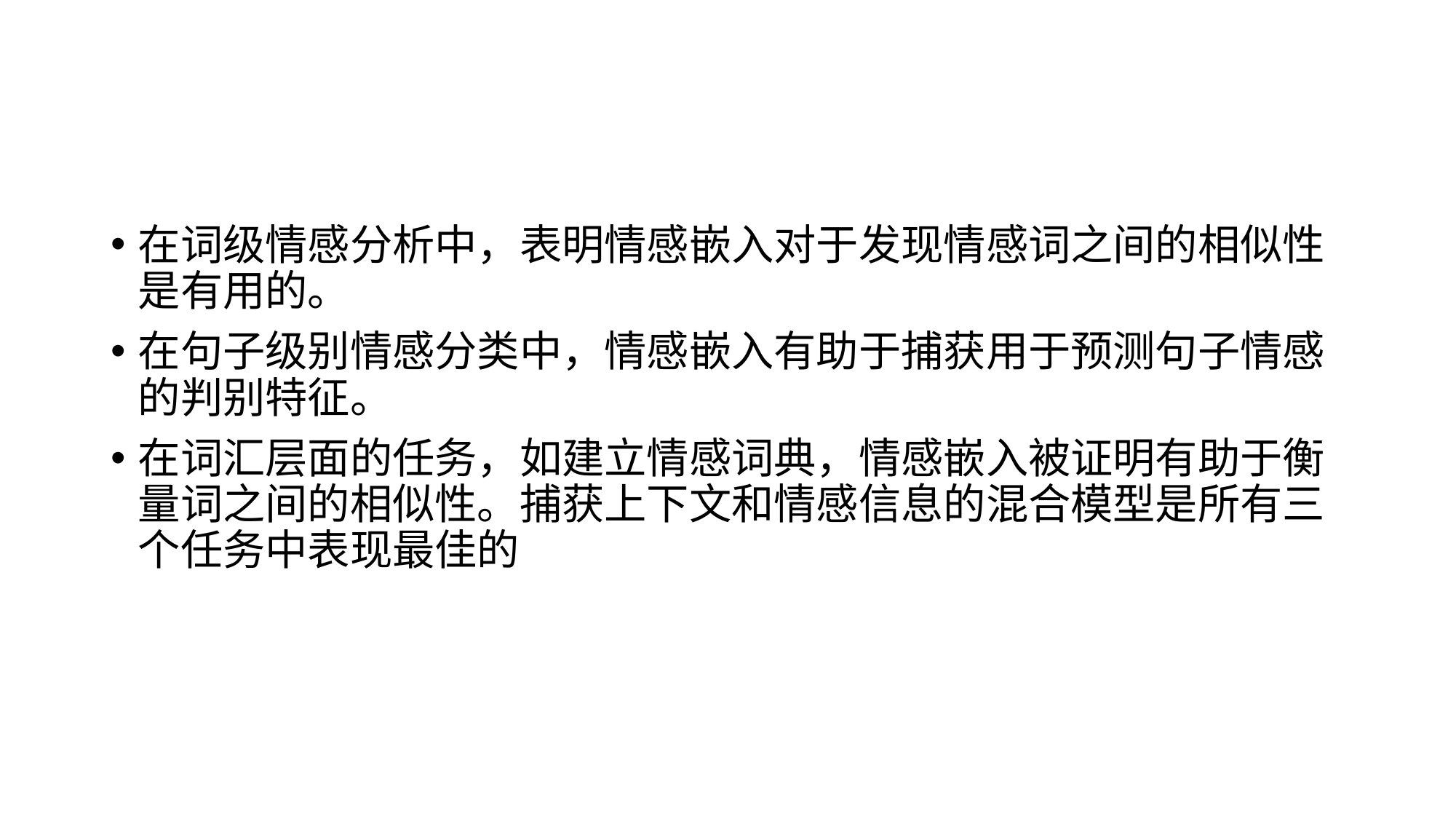

#
在词级情感分析中，表明情感嵌入对于发现情感词之间的相似性是有用的。
在句子级别情感分类中，情感嵌入有助于捕获用于预测句子情感的判别特征。
在词汇层面的任务，如建立情感词典，情感嵌入被证明有助于衡量词之间的相似性。捕获上下文和情感信息的混合模型是所有三个任务中表现最佳的